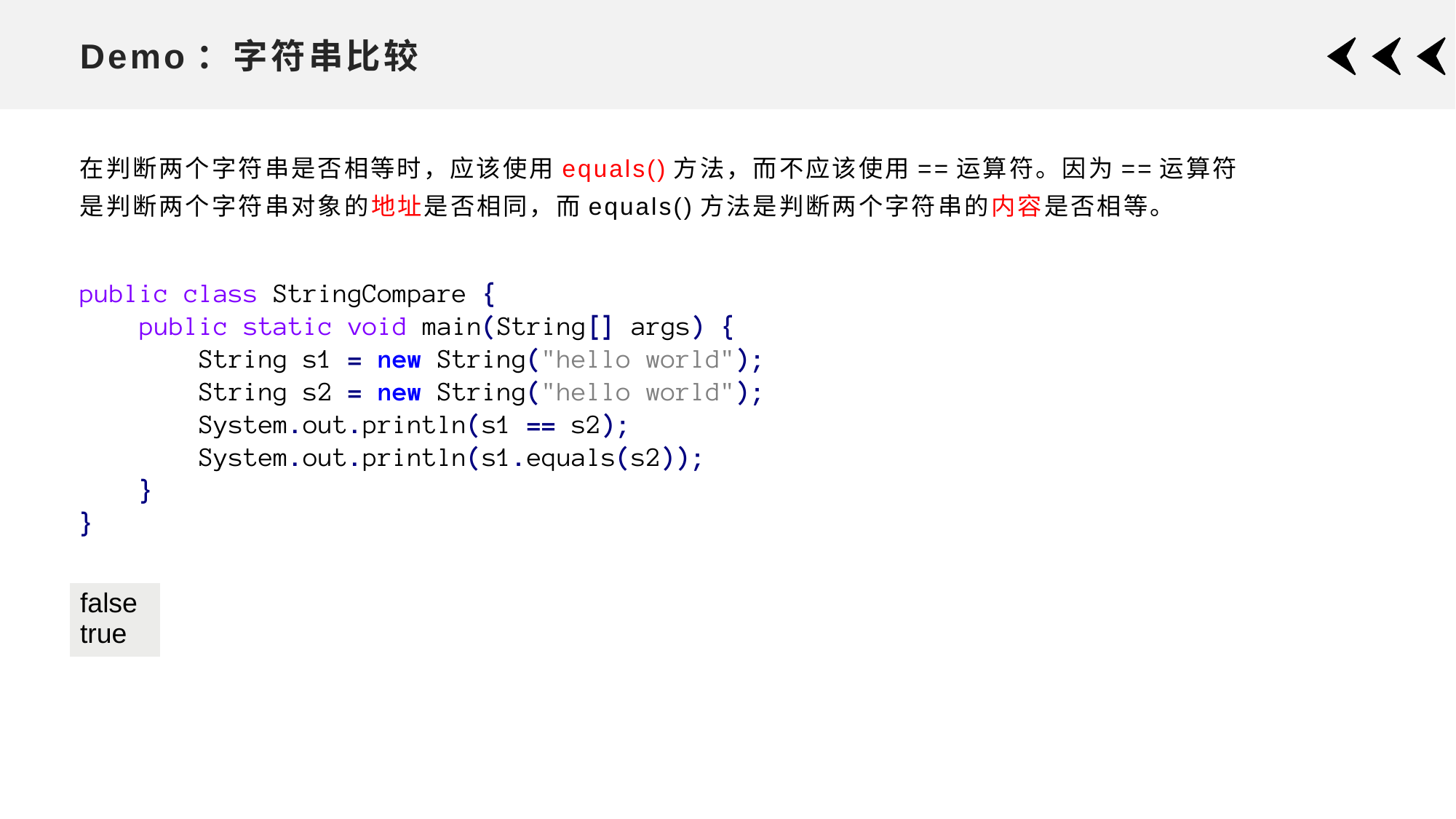

# Demo：字符串比较
在判断两个字符串是否相等时，应该使用equals()方法，而不应该使用==运算符。因为==运算符是判断两个字符串对象的地址是否相同，而equals()方法是判断两个字符串的内容是否相等。
public class StringCompare {
    public static void main(String[] args) {
        String s1 = new String("hello world");
        String s2 = new String("hello world");
        System.out.println(s1 == s2);
        System.out.println(s1.equals(s2));
    }
}

| false true |
| --- |